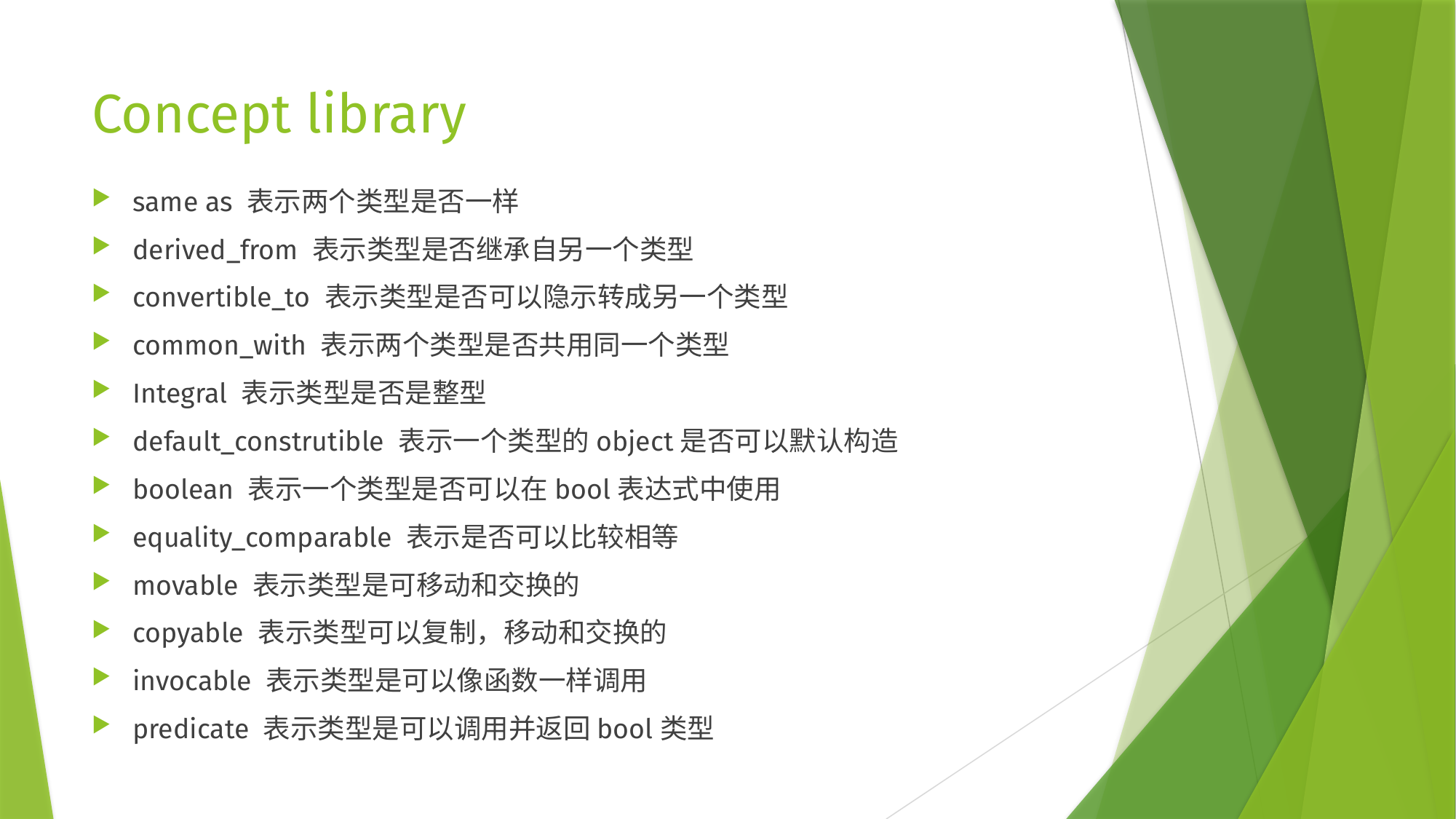

# Concept library
same as 表示两个类型是否一样
derived_from 表示类型是否继承自另一个类型
convertible_to 表示类型是否可以隐示转成另一个类型
common_with 表示两个类型是否共用同一个类型
Integral 表示类型是否是整型
default_construtible 表示一个类型的object是否可以默认构造
boolean 表示一个类型是否可以在bool表达式中使用
equality_comparable 表示是否可以比较相等
movable 表示类型是可移动和交换的
copyable 表示类型可以复制，移动和交换的
invocable 表示类型是可以像函数一样调用
predicate 表示类型是可以调用并返回bool类型